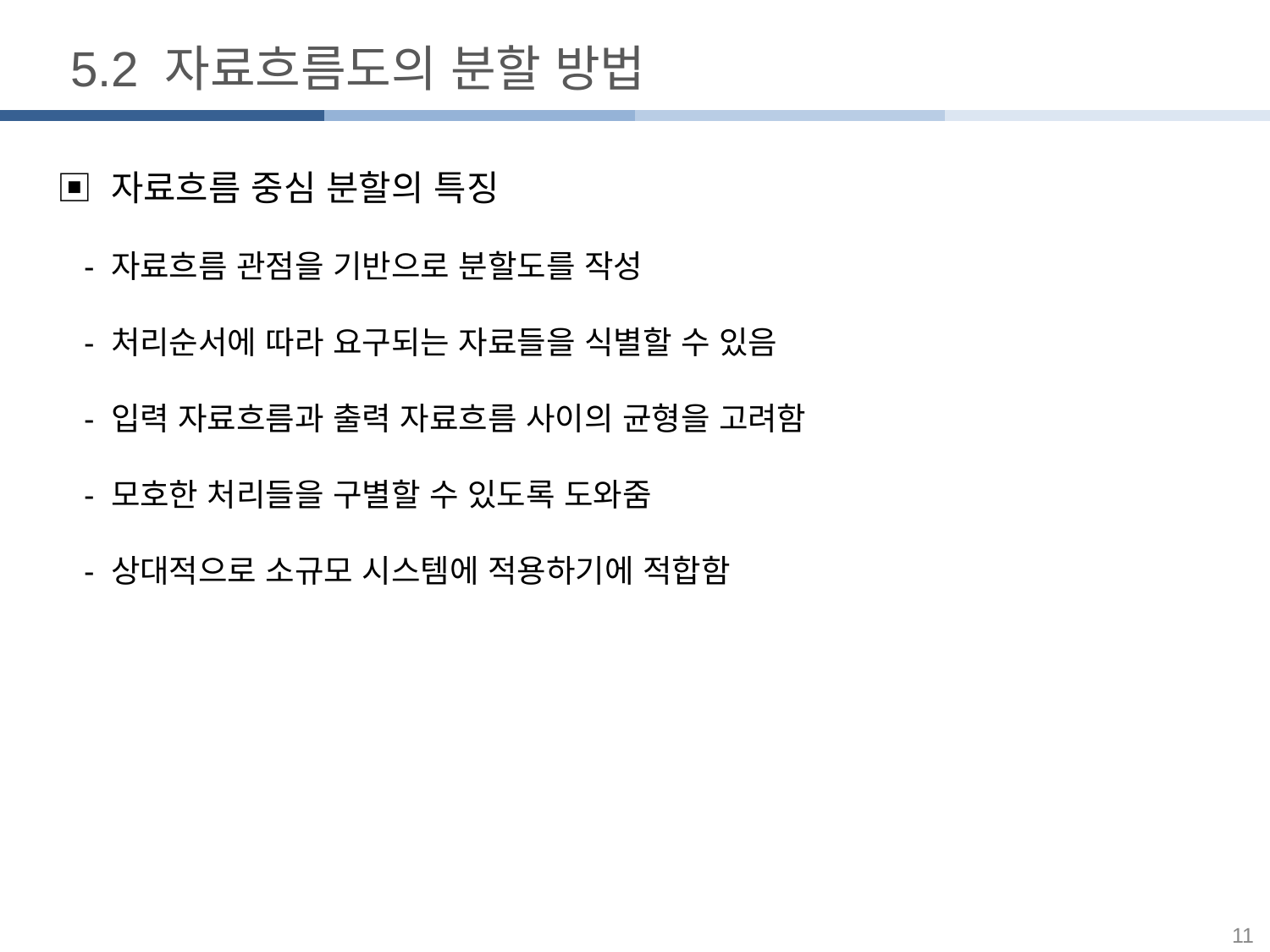

5.2 자료흐름도의 분할 방법
▣ 자료흐름 중심 분할의 특징
   - 자료흐름 관점을 기반으로 분할도를 작성
   - 처리순서에 따라 요구되는 자료들을 식별할 수 있음
   - 입력 자료흐름과 출력 자료흐름 사이의 균형을 고려함
   - 모호한 처리들을 구별할 수 있도록 도와줌
   - 상대적으로 소규모 시스템에 적용하기에 적합함

11